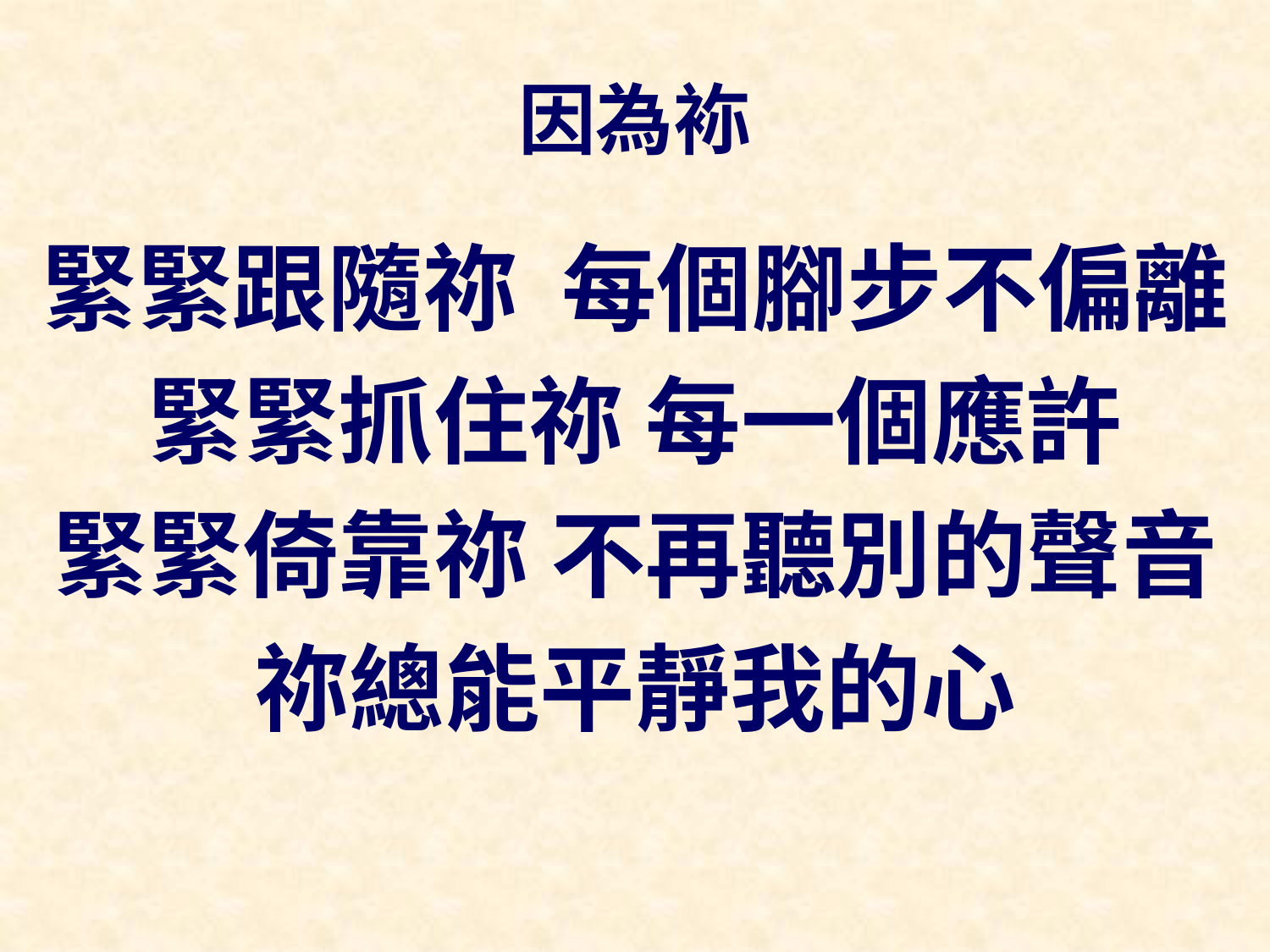

# 因為袮
緊緊跟隨祢  每個腳步不偏離
緊緊抓住祢 每一個應許
緊緊倚靠祢 不再聽別的聲音
祢總能平靜我的心